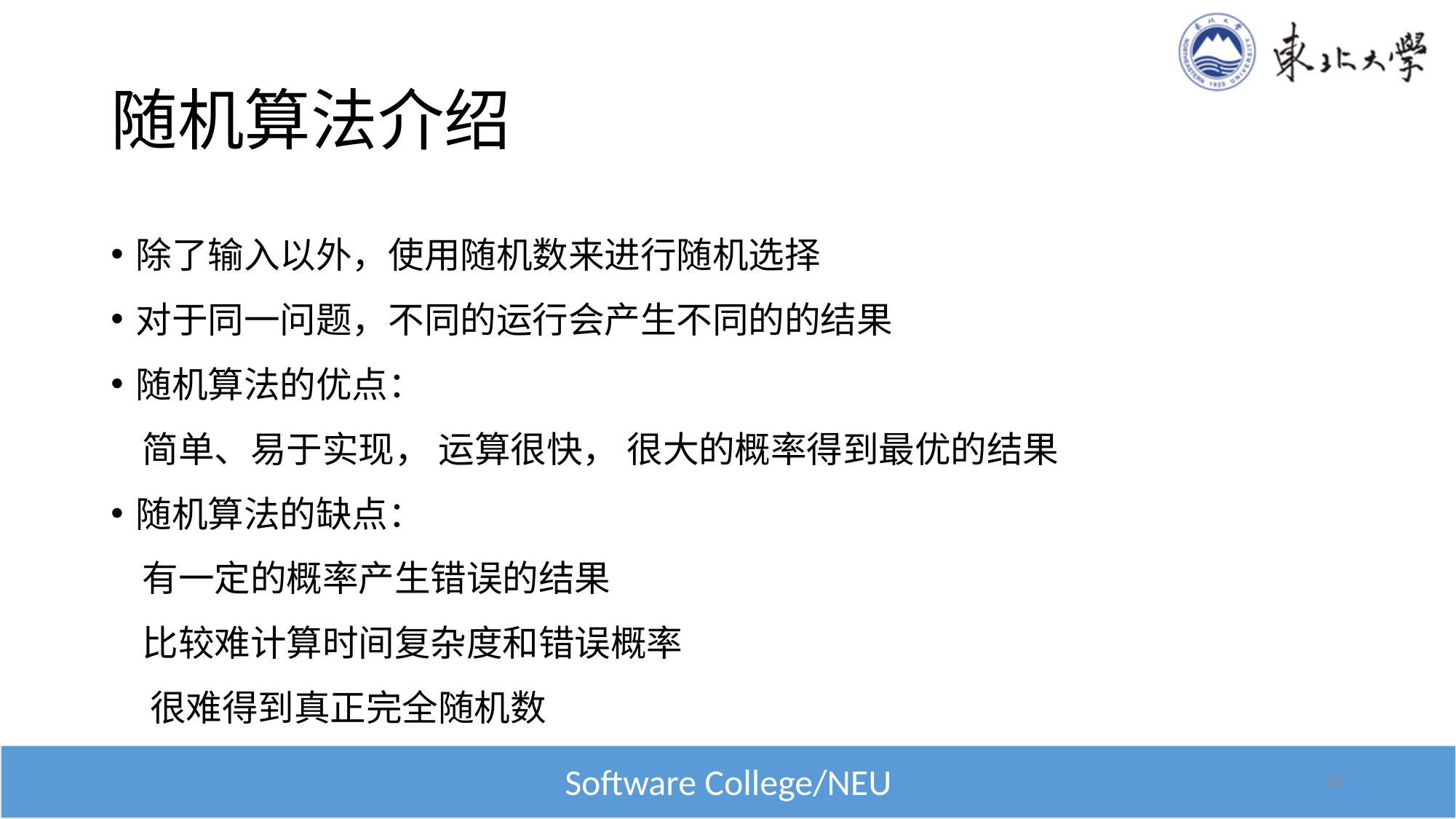

# 随机算法介绍
除了输入以外，使用随机数来进行随机选择
对于同一问题，不同的运行会产生不同的的结果
随机算法的优点：
   简单、易于实现， 运算很快， 很大的概率得到最优的结果
随机算法的缺点：
   有一定的概率产生错误的结果
   比较难计算时间复杂度和错误概率
    很难得到真正完全随机数